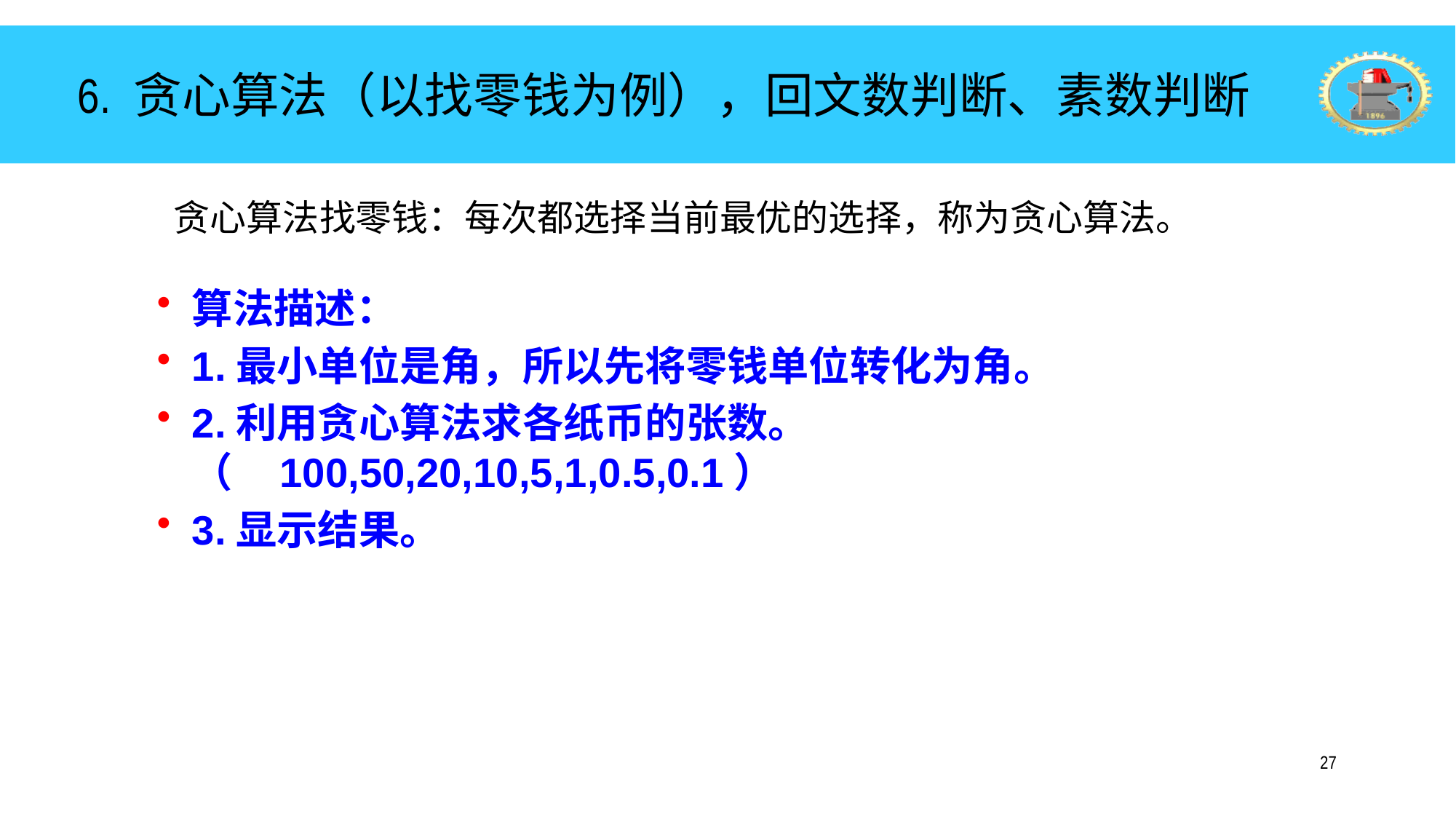

# 6. 贪心算法（以找零钱为例），回文数判断、素数判断
贪心算法找零钱：每次都选择当前最优的选择，称为贪心算法。

算法描述：
1.最小单位是角，所以先将零钱单位转化为角。
2.利用贪心算法求各纸币的张数。（    100,50,20,10,5,1,0.5,0.1）
3.显示结果。
27